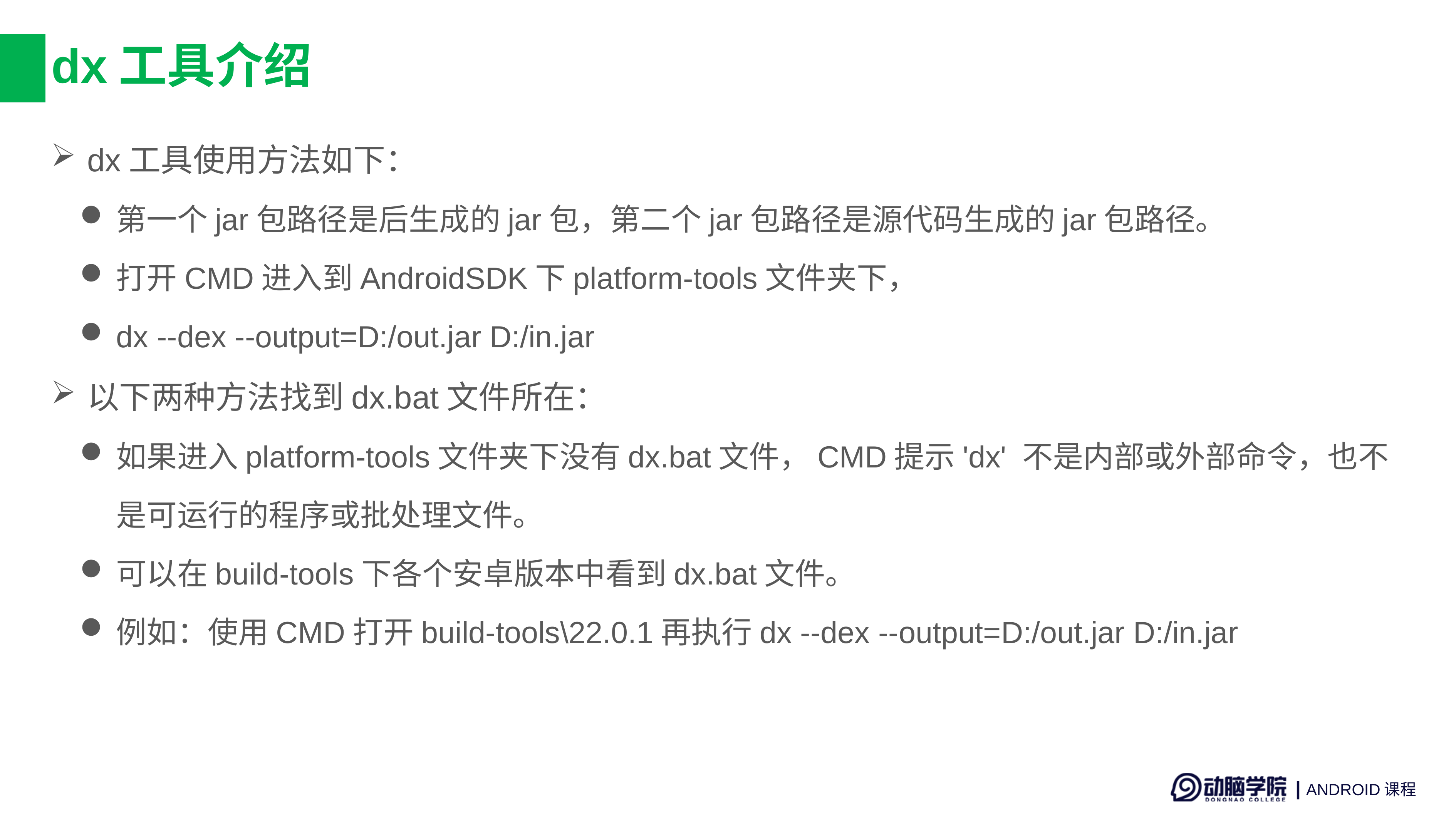

# dx工具介绍
dx工具使用方法如下：
第一个jar包路径是后生成的jar包，第二个jar包路径是源代码生成的jar包路径。
打开CMD进入到AndroidSDK下platform-tools文件夹下，
dx --dex --output=D:/out.jar D:/in.jar
以下两种方法找到dx.bat文件所在：
如果进入platform-tools文件夹下没有dx.bat文件，CMD提示'dx' 不是内部或外部命令，也不是可运行的程序或批处理文件。
可以在build-tools下各个安卓版本中看到dx.bat文件。
例如：使用CMD打开build-tools\22.0.1再执行dx --dex --output=D:/out.jar D:/in.jar